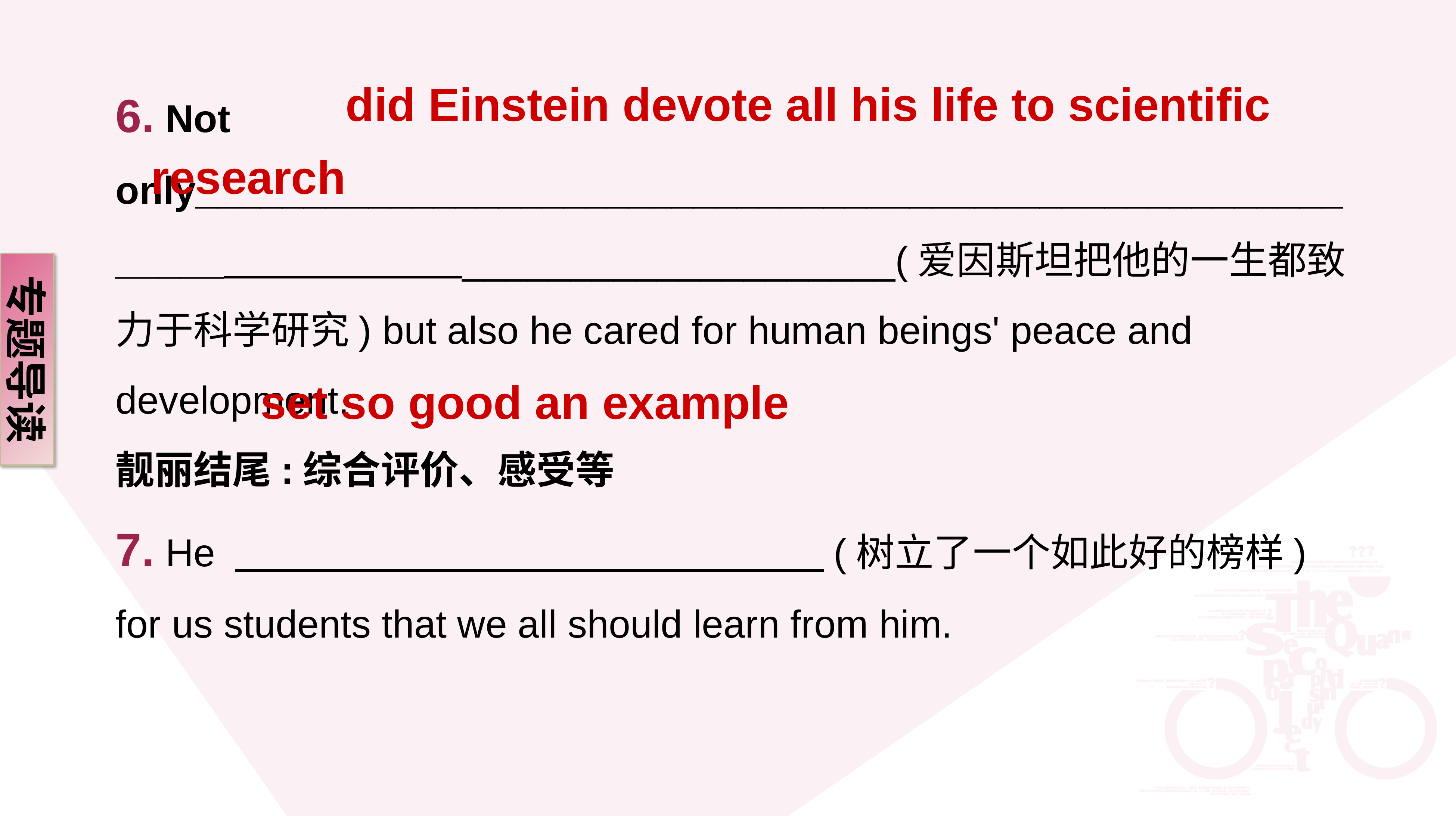

6. Not only__________________________________________________________                      ____________________(爱因斯坦把他的一生都致力于科学研究) but also he cared for human beings' peace and development.
靓丽结尾:综合评价、感受等
7. He 　　　　　　　　　                       　(树立了一个如此好的榜样) for us students that we all should learn from him.
               did Einstein devote all his life to scientific research
专题导读
set so good an example